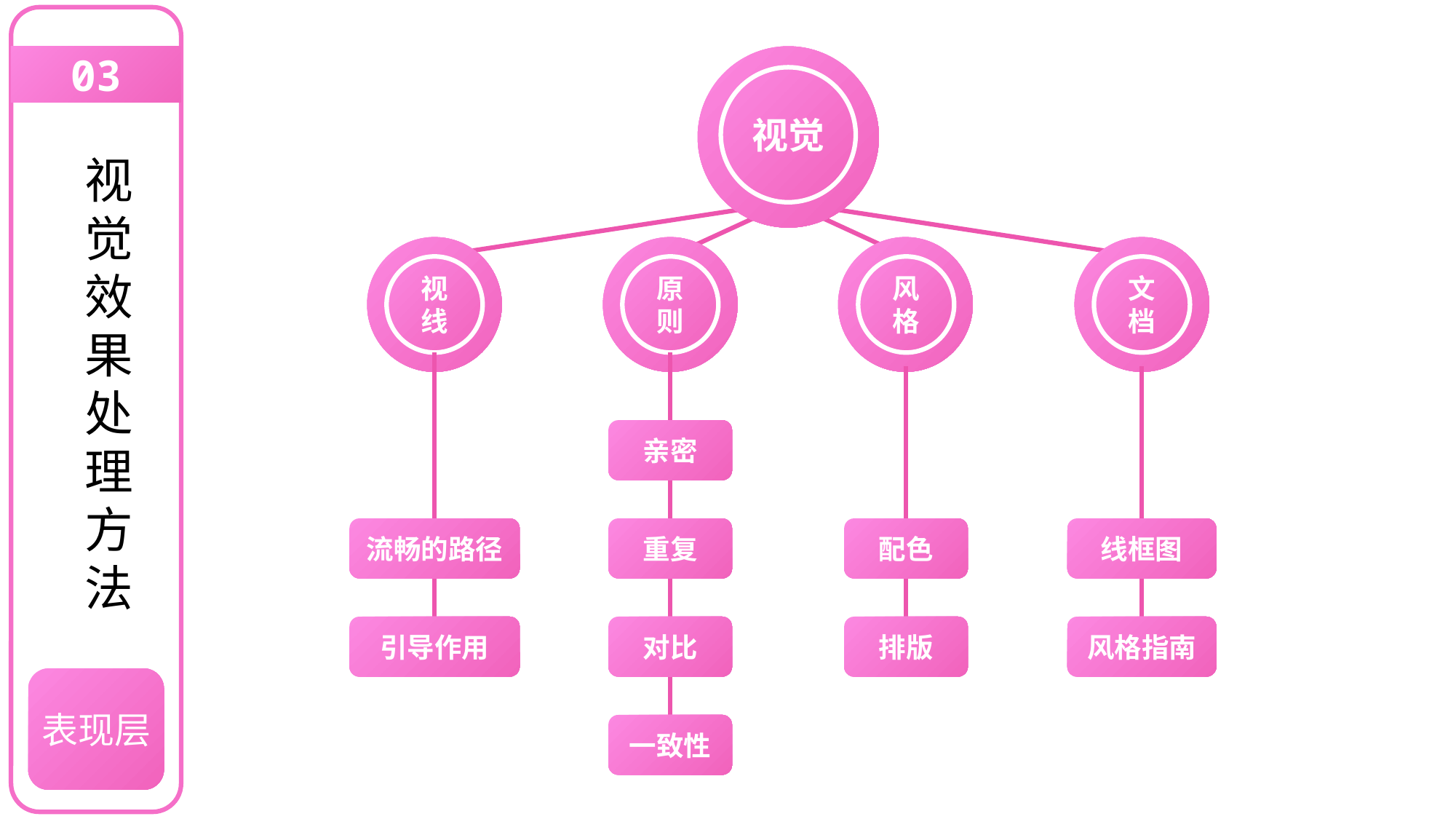

03

视觉
视觉效果处理方法

视线
原则
风格
文档
亲密
流畅的路径
重复
配色
线框图
引导作用
对比
排版
风格指南

表现层
一致性